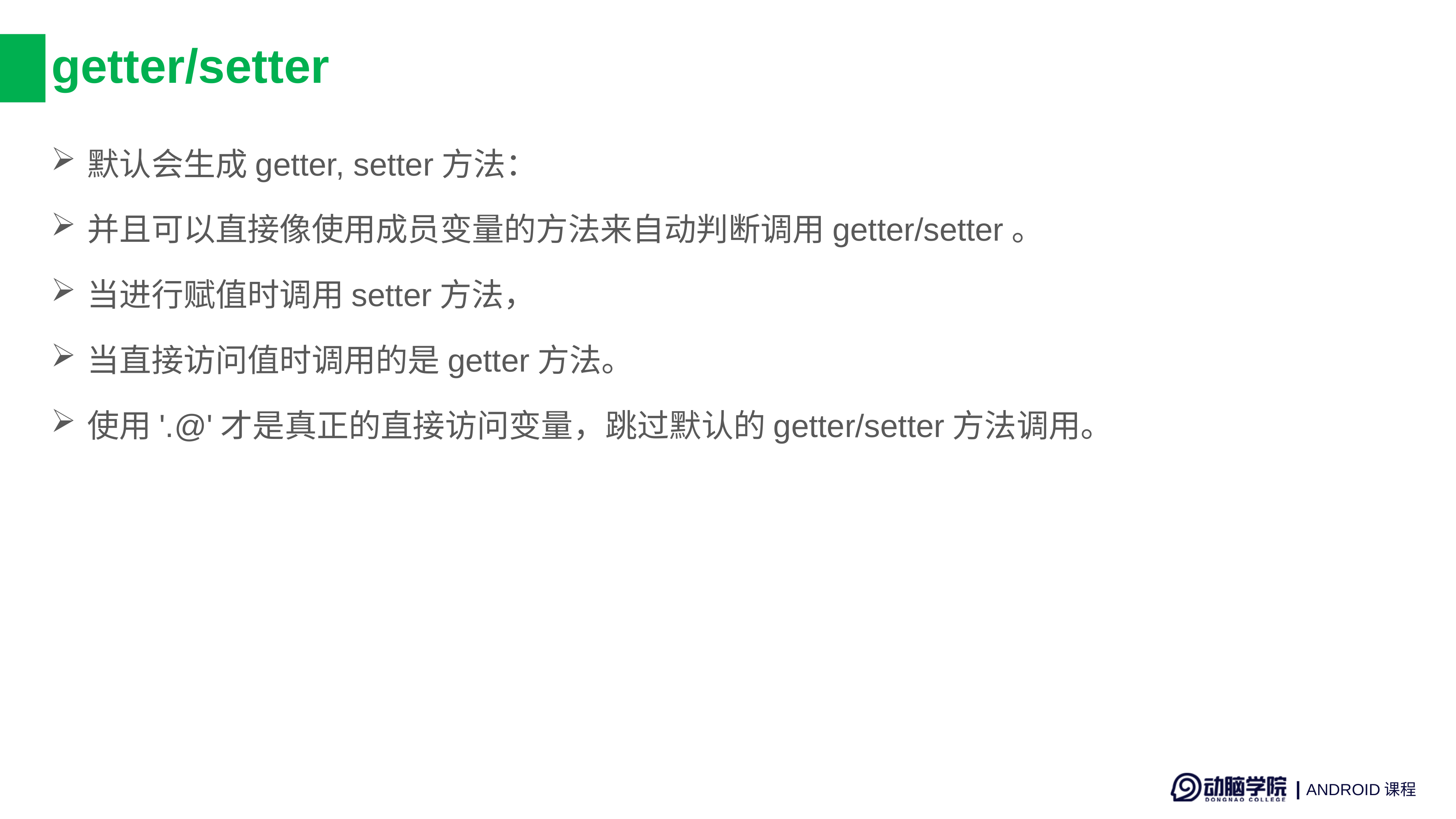

# getter/setter
默认会生成getter, setter方法：
并且可以直接像使用成员变量的方法来自动判断调用getter/setter。
当进行赋值时调用setter方法，
当直接访问值时调用的是getter方法。
使用'.@'才是真正的直接访问变量，跳过默认的getter/setter方法调用。